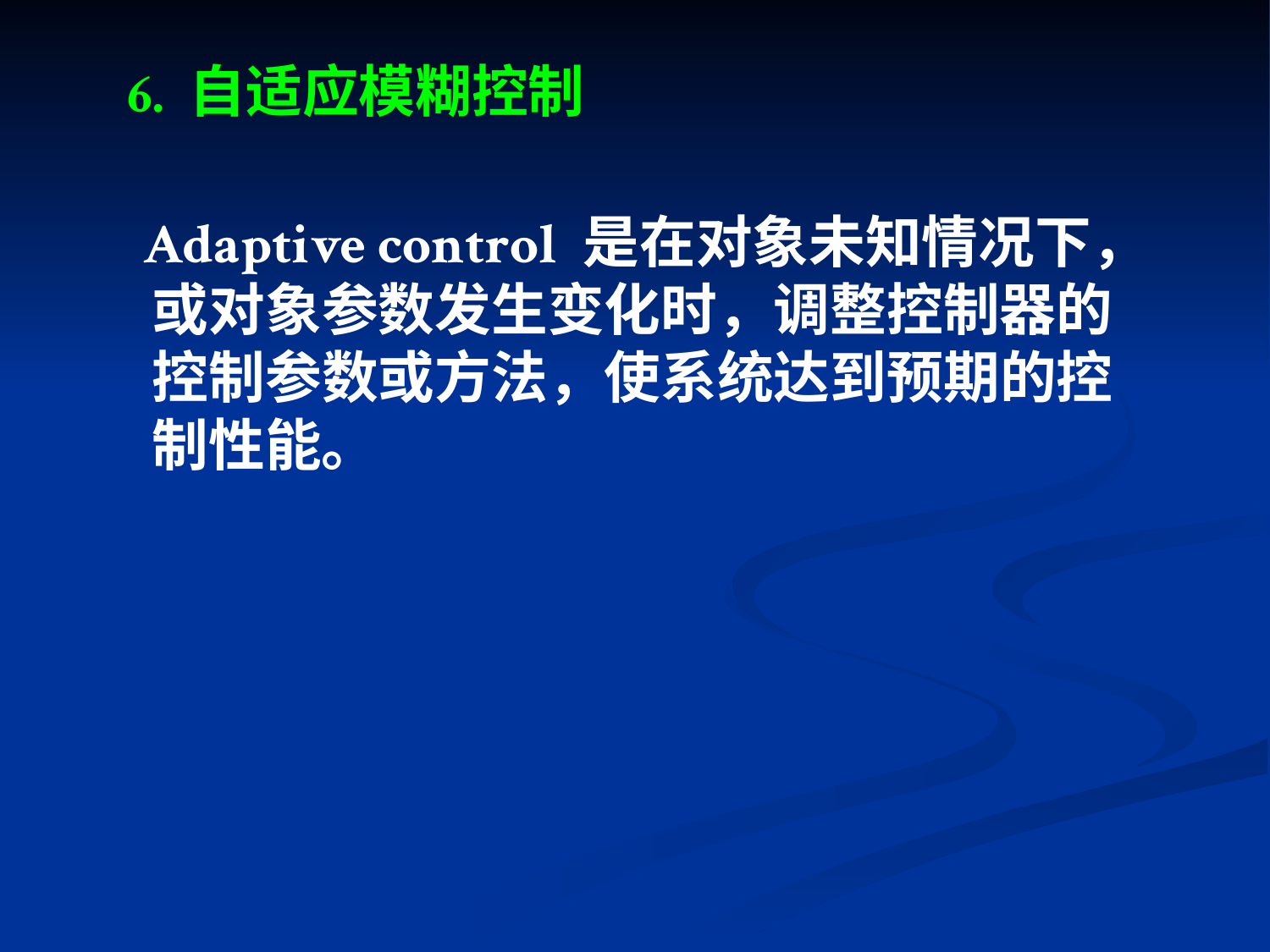

# 6. 自适应模糊控制

      Adaptive control 是在对象未知情况下，或对象参数发生变化时，调整控制器的控制参数或方法，使系统达到预期的控制性能。